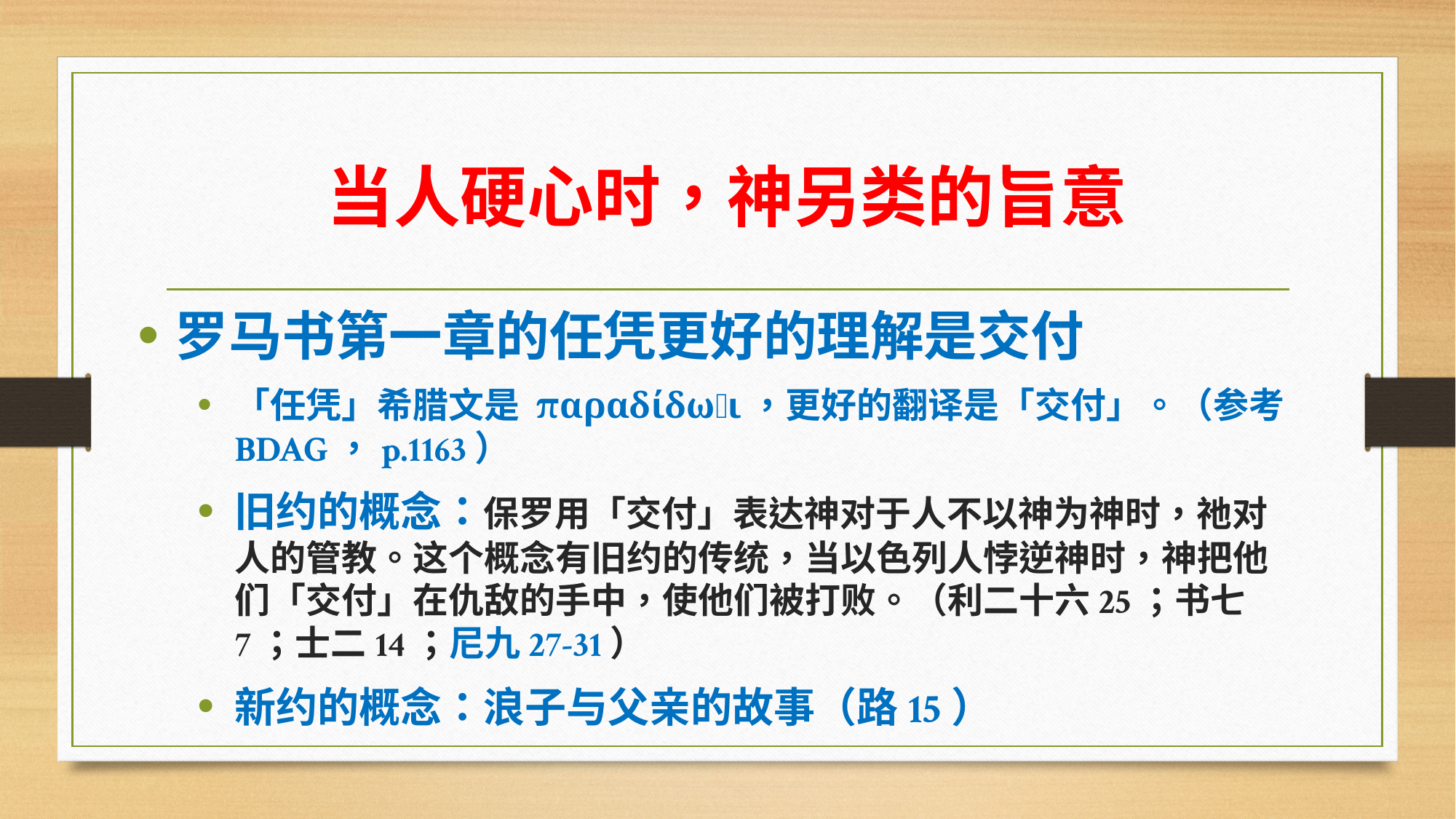

# 当人硬心时，神另类的旨意
罗马书第一章的任凭更好的理解是交付
「任凭」希腊文是 παραδίδωμι，更好的翻译是「交付」。（参考BDAG，p.1163）
旧约的概念：保罗用「交付」表达神对于人不以神为神时，祂对人的管教。这个概念有旧约的传统，当以色列人悖逆神时，神把他们「交付」在仇敌的手中，使他们被打败。（利二十六25；书七7；士二14；尼九27-31）
新约的概念：浪子与父亲的故事（路15）